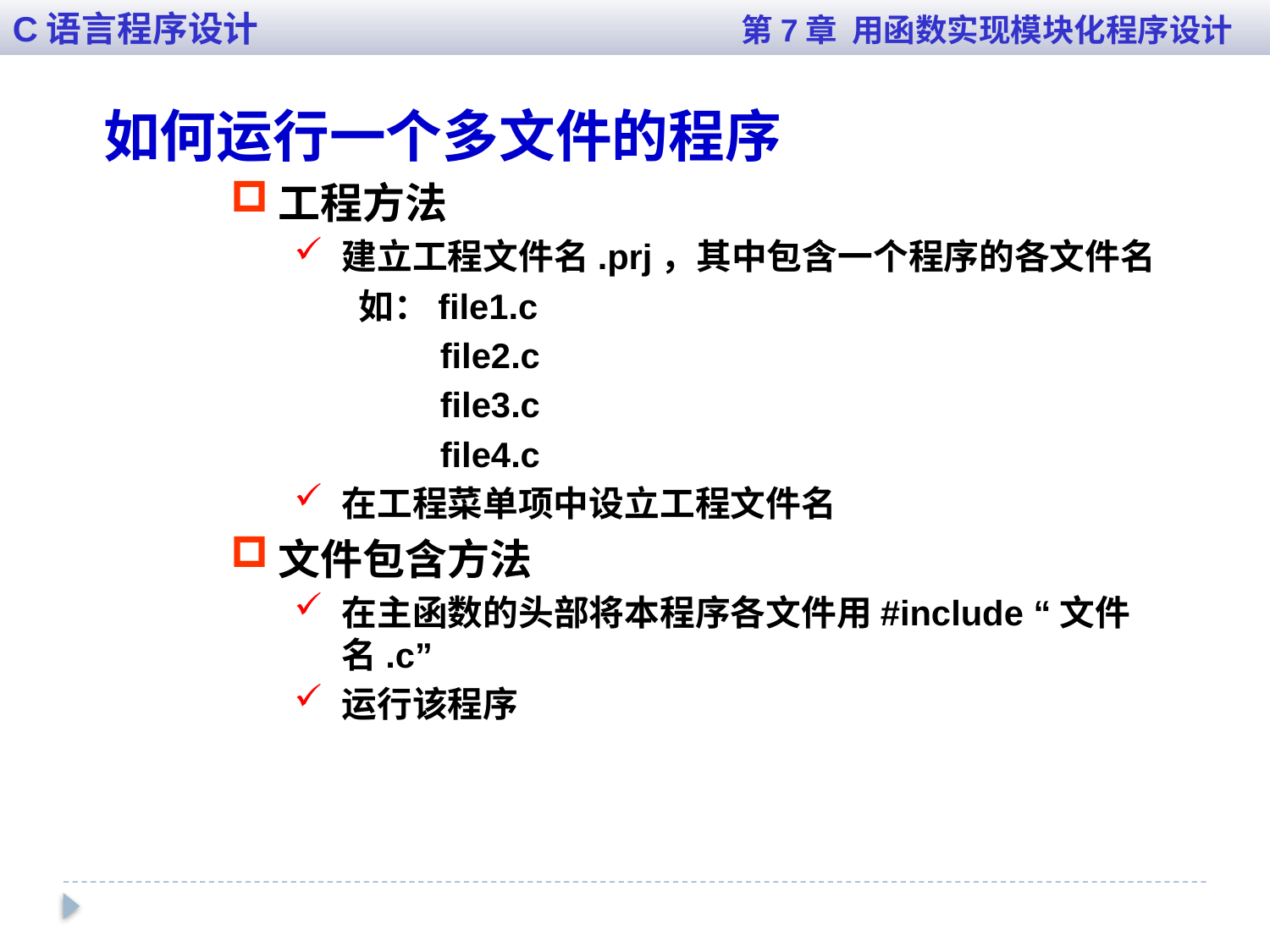

C语言程序设计                                                            第7章  用函数实现模块化程序设计
如何运行一个多文件的程序
工程方法
建立工程文件名.prj，其中包含一个程序的各文件名
       如：file1.c
               file2.c
               file3.c
               file4.c
在工程菜单项中设立工程文件名
文件包含方法
在主函数的头部将本程序各文件用#include “文件名.c”
运行该程序